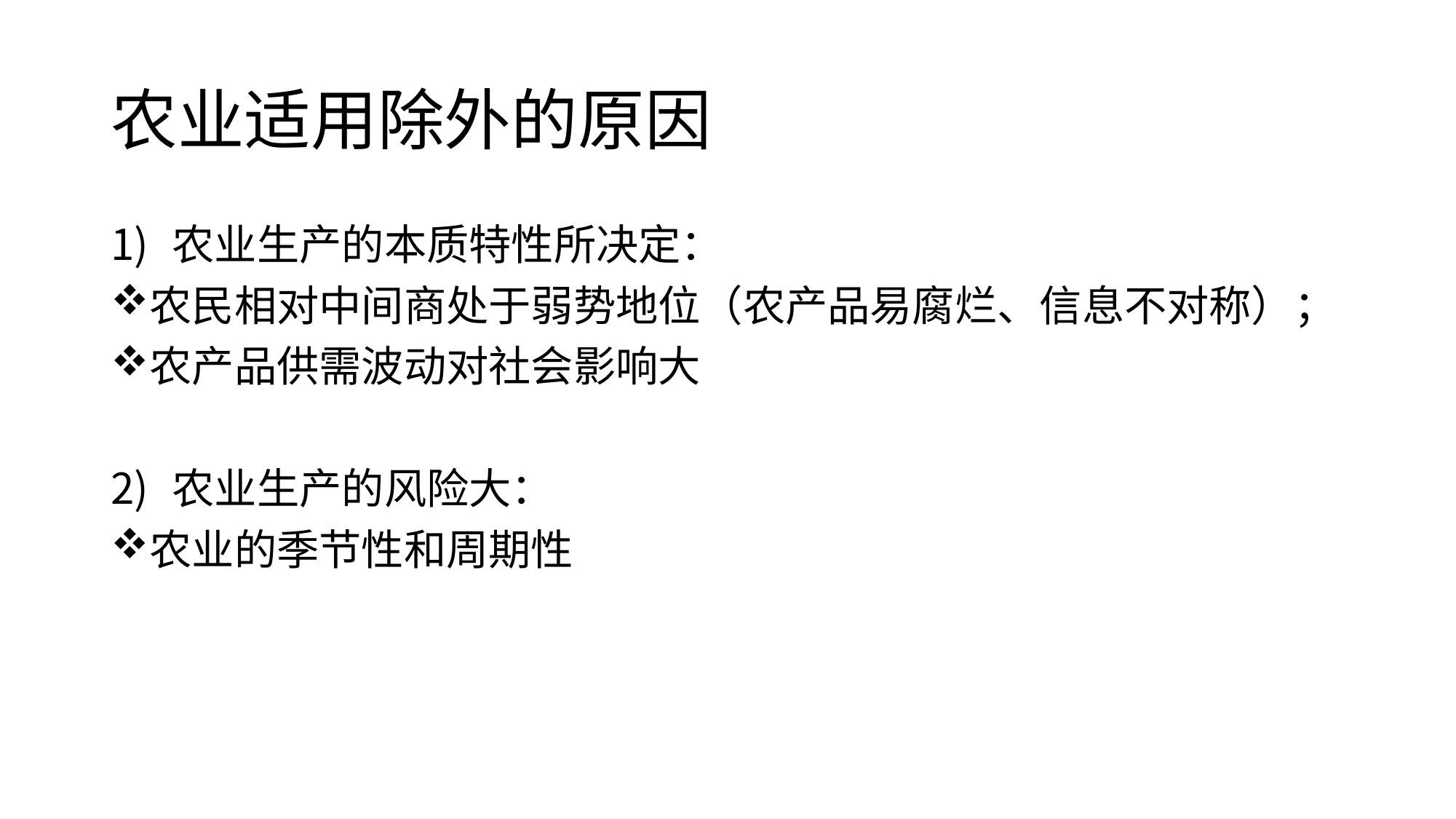

# 农业适用除外的原因
农业生产的本质特性所决定：
农民相对中间商处于弱势地位（农产品易腐烂、信息不对称）；
农产品供需波动对社会影响大

农业生产的风险大：
农业的季节性和周期性